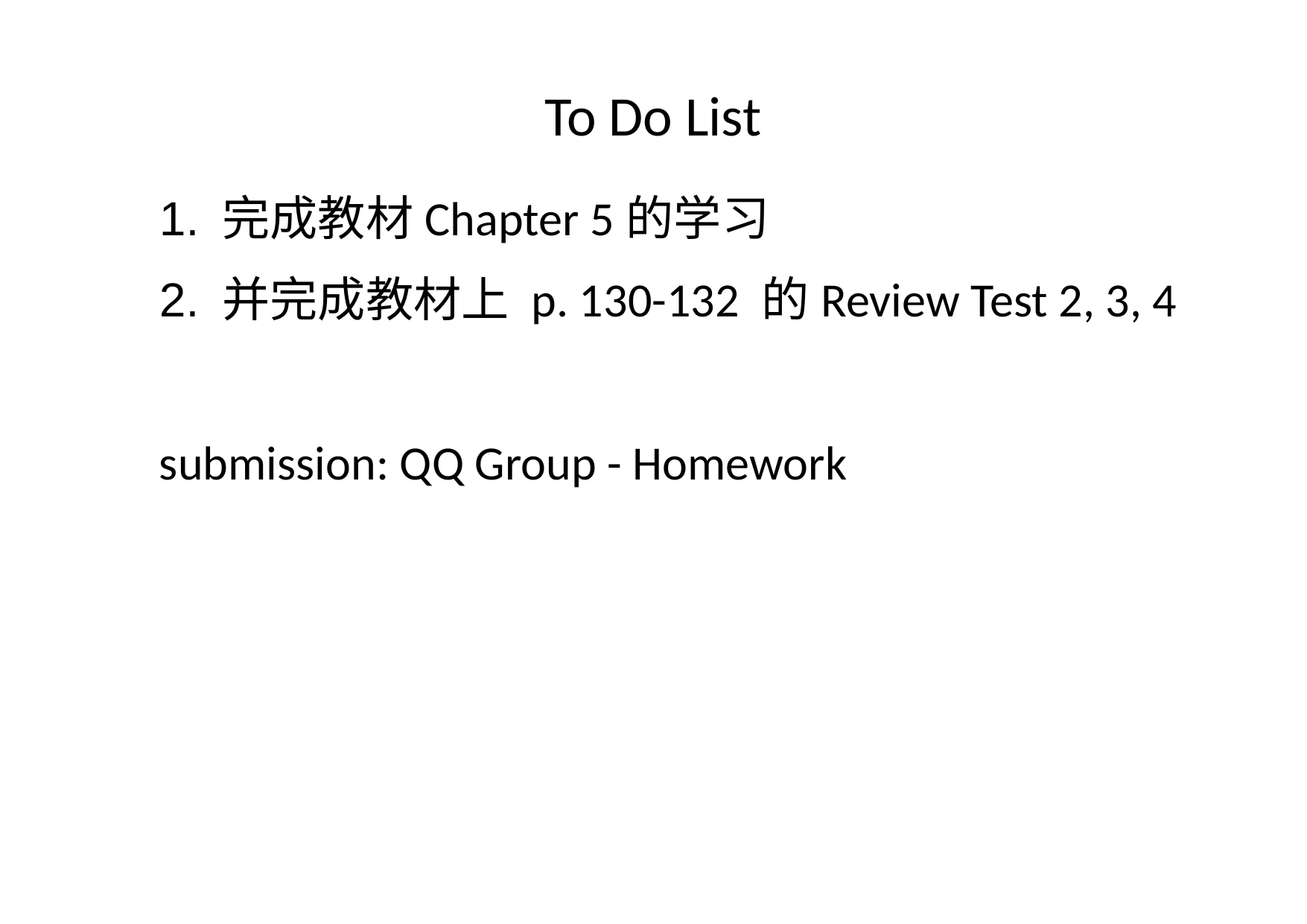

# To Do List
完成教材Chapter 5的学习
并完成教材上 p. 130-132 的Review Test 2, 3, 4

submission: QQ Group - Homework